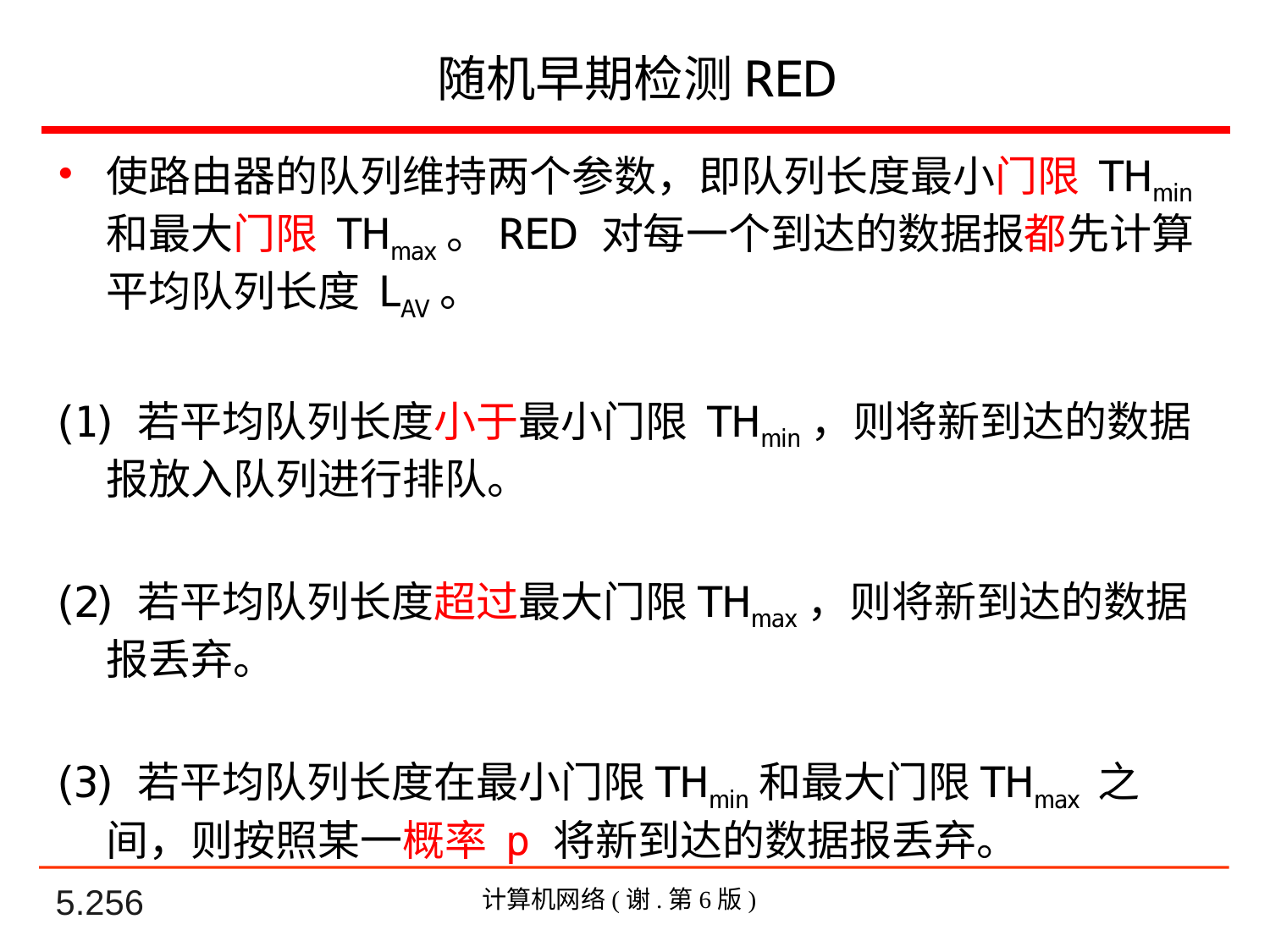

# 随机早期检测RED
使路由器的队列维持两个参数，即队列长度最小门限 THmin 和最大门限 THmax。RED 对每一个到达的数据报都先计算平均队列长度 LAV。

(1) 若平均队列长度小于最小门限 THmin，则将新到达的数据报放入队列进行排队。

(2) 若平均队列长度超过最大门限THmax，则将新到达的数据报丢弃。

(3) 若平均队列长度在最小门限THmin和最大门限THmax 之间，则按照某一概率 p 将新到达的数据报丢弃。